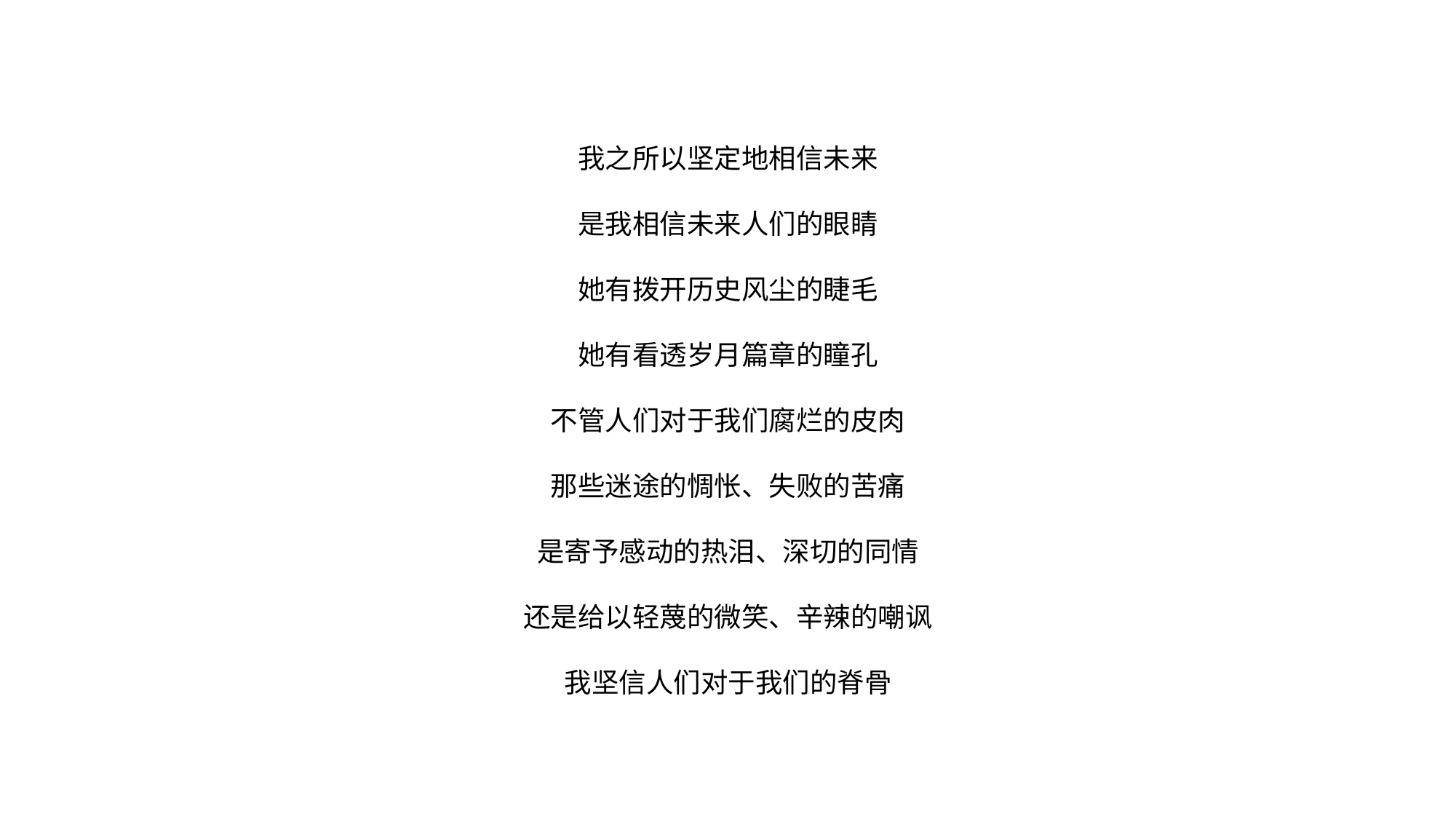

我之所以坚定地相信未来

是我相信未来人们的眼睛

她有拨开历史风尘的睫毛

她有看透岁月篇章的瞳孔

不管人们对于我们腐烂的皮肉

那些迷途的惆怅、失败的苦痛

是寄予感动的热泪、深切的同情

还是给以轻蔑的微笑、辛辣的嘲讽

我坚信人们对于我们的脊骨